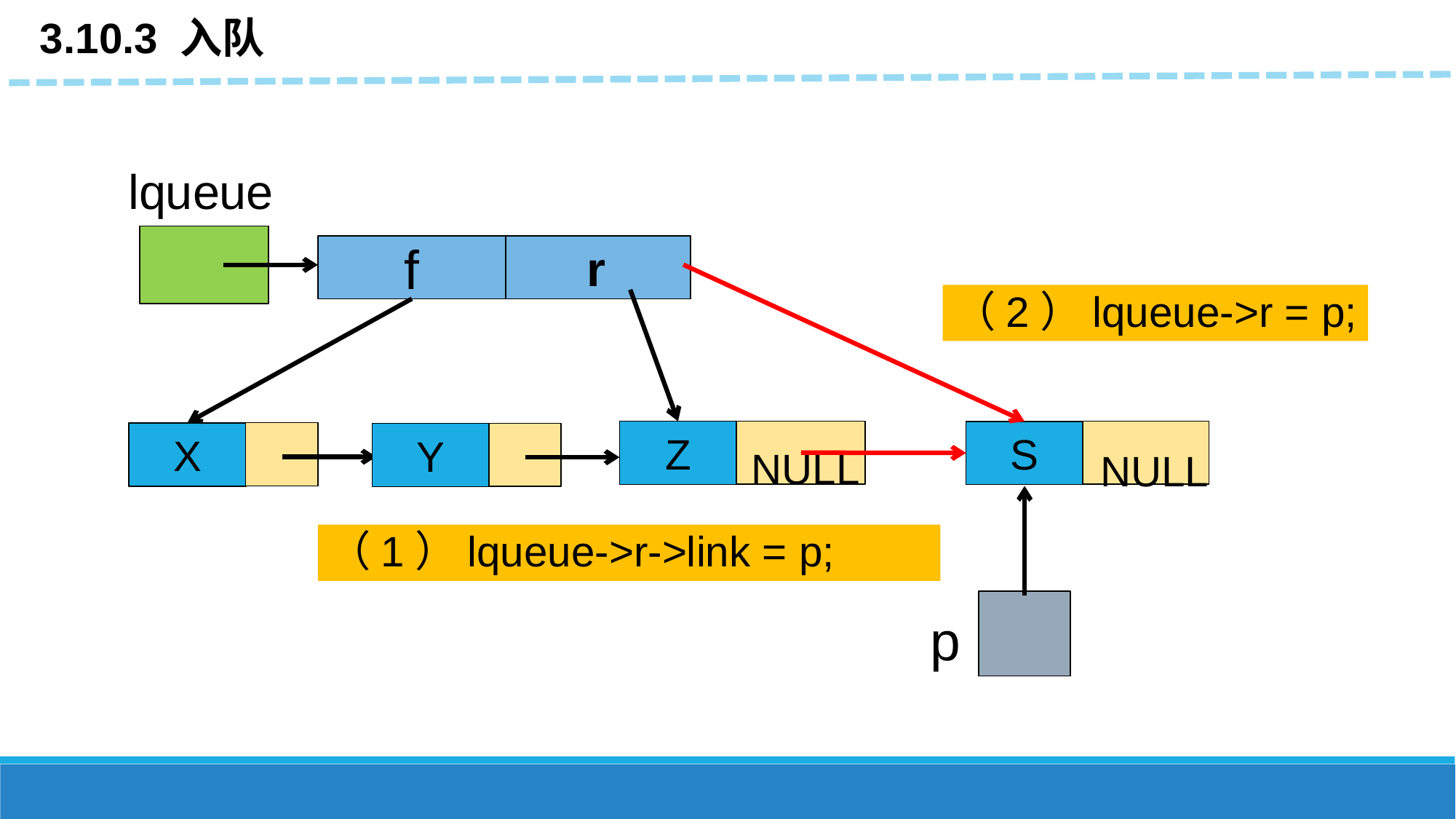

3.10.3 入队
lqueue

f
r
（2）lqueue->r = p;

Z
S

X

Y
NULL
NULL
（1）lqueue->r->link = p;

p